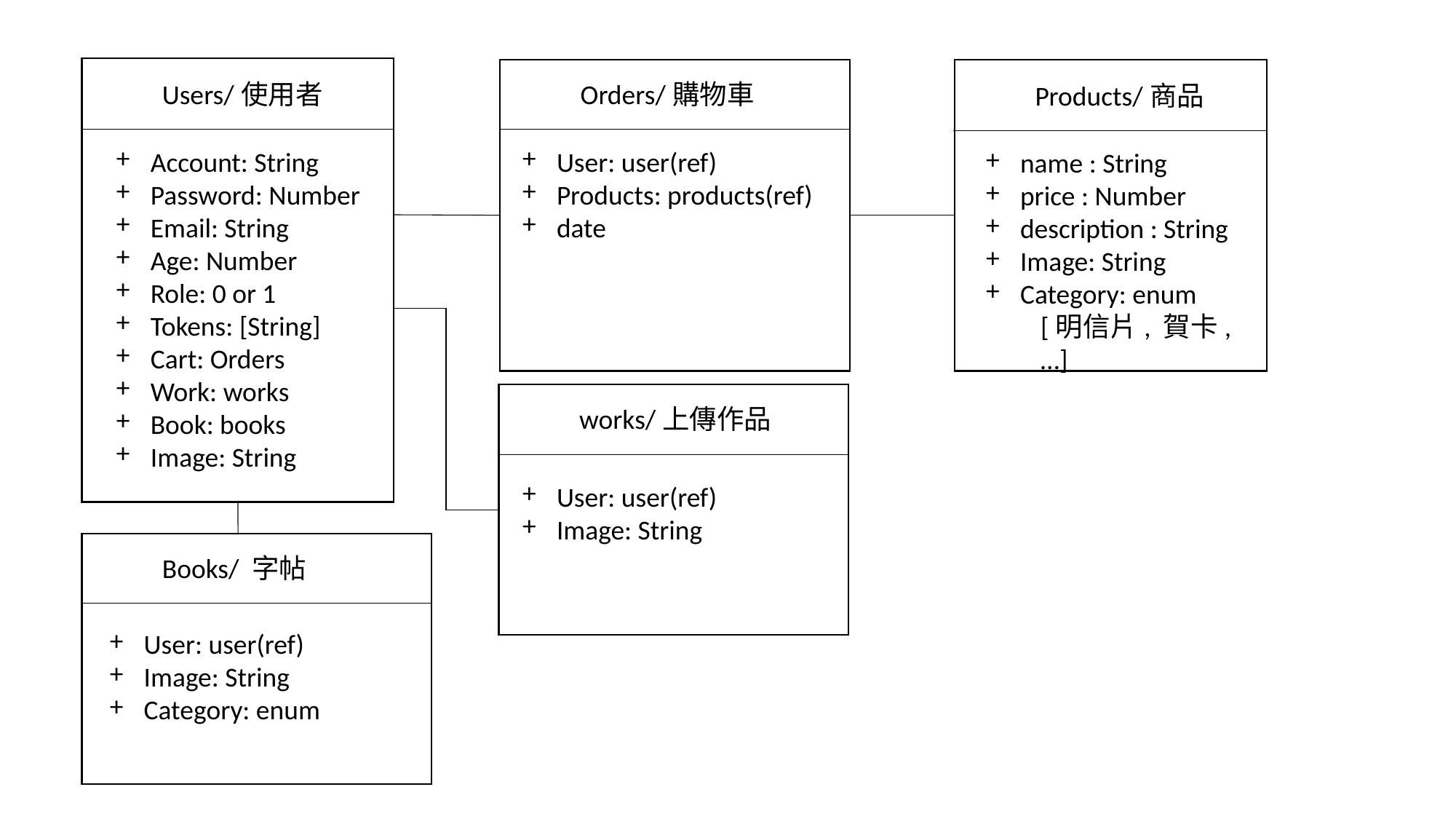

Users/使用者
Orders/購物車
Products/商品
Account: String
Password: Number
Email: String
Age: Number
Role: 0 or 1
Tokens: [String]
Cart: Orders
Work: works
Book: books
Image: String
User: user(ref)
Products: products(ref)
date
name : String
price : Number
description : String
Image: String
Category: enum
[明信片, 賀卡, …]

works/上傳作品
User: user(ref)
Image: String

Books/ 字帖
User: user(ref)
Image: String
Category: enum
User/使用者